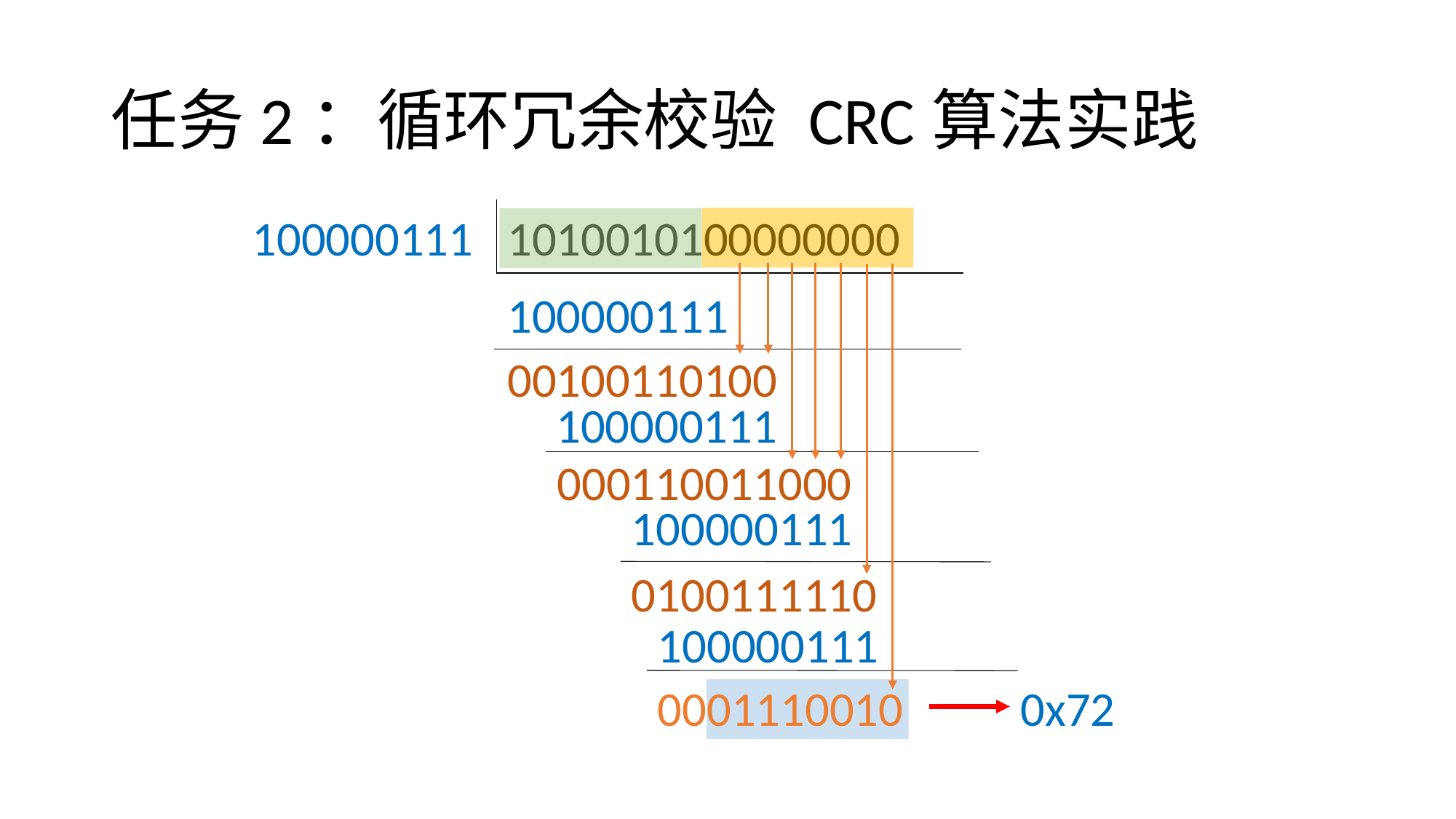

# 任务2：循环冗余校验 CRC算法实践
100000111
1010010100000000

100000111
00100110100
100000111
000110011000
100000111
0100111110
100000111
0001110010
0x72